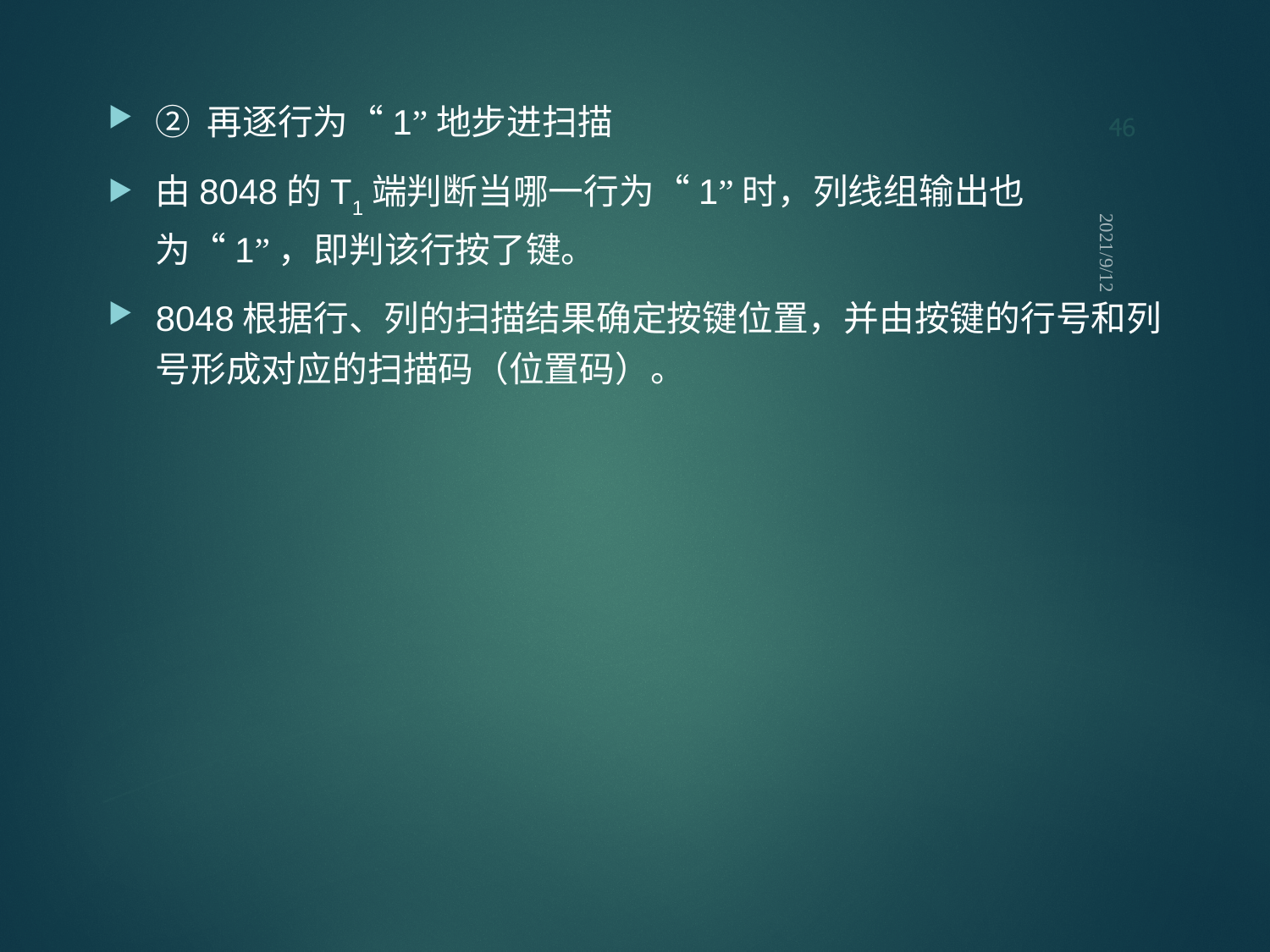

46
② 再逐行为“1”地步进扫描
由8048的T1端判断当哪一行为“1”时，列线组输出也为“1”，即判该行按了键。
8048根据行、列的扫描结果确定按键位置，并由按键的行号和列号形成对应的扫描码（位置码）。
2021/9/12